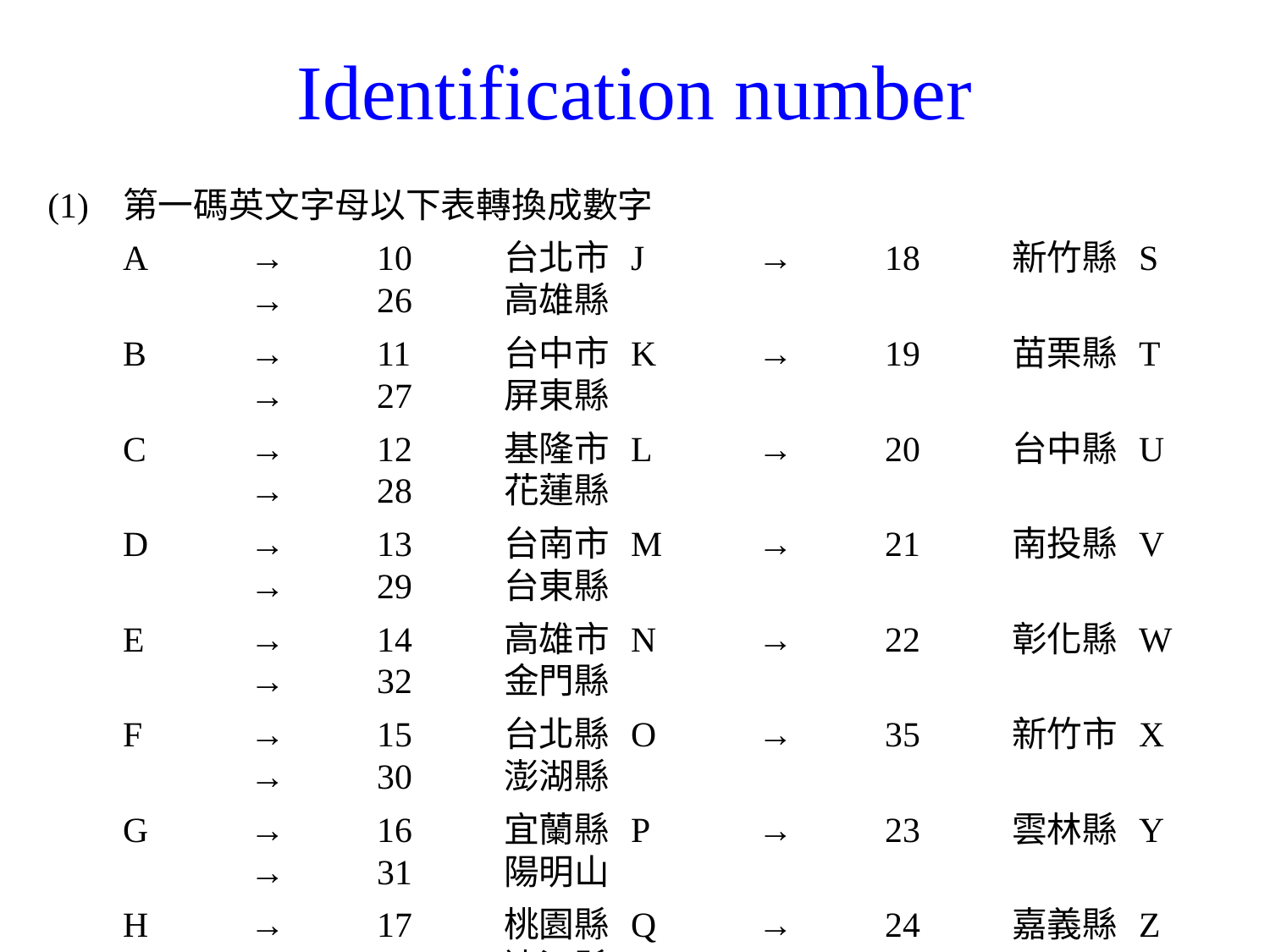

# Identification number
(1)	第一碼英文字母以下表轉換成數字
	A	→	10	台北市	J	→	18	新竹縣	S	→	26	高雄縣
	B	→	11	台中市	K	→	19	苗栗縣	T	→	27	屏東縣
	C	→	12	基隆市	L	→	20	台中縣	U	→	28	花蓮縣
	D	→	13	台南市	M	→	21	南投縣	V	→	29	台東縣
	E	→	14	高雄市	N	→	22	彰化縣	W	→	32	金門縣
	F	→	15	台北縣	O	→	35	新竹市	X	→	30	澎湖縣
	G	→	16	宜蘭縣	P	→	23	雲林縣	Y	→	31	陽明山
	H	→	17	桃園縣	Q	→	24	嘉義縣	Z	→	33	連江縣
	I	→	34	嘉義市	R	→	25	台南縣